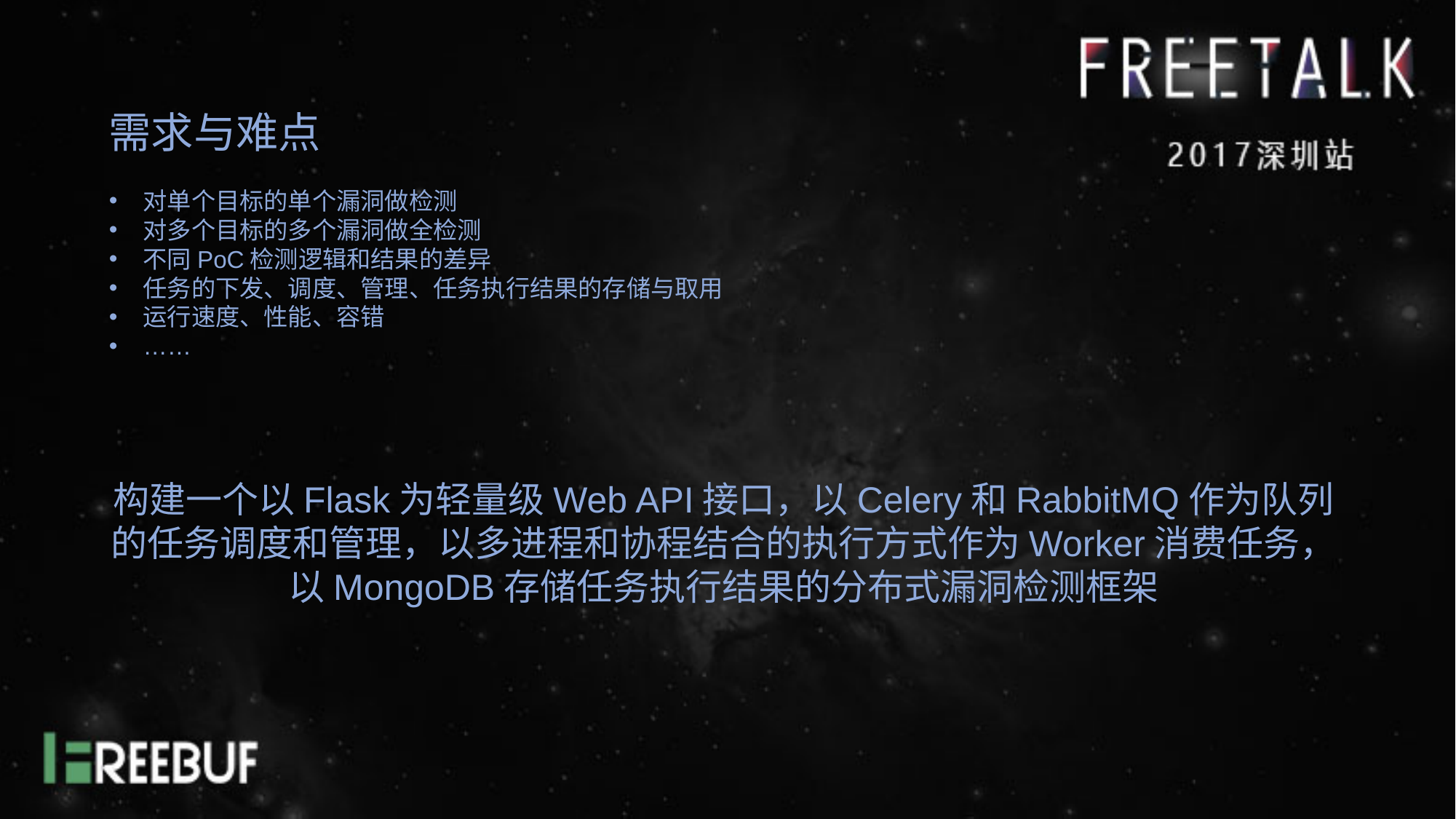

需求与难点

对单个目标的单个漏洞做检测
对多个目标的多个漏洞做全检测
不同PoC检测逻辑和结果的差异
任务的下发、调度、管理、任务执行结果的存储与取用
运行速度、性能、容错
……

构建一个以Flask为轻量级Web API接口，以Celery和RabbitMQ作为队列的任务调度和管理，以多进程和协程结合的执行方式作为Worker消费任务，以MongoDB存储任务执行结果的分布式漏洞检测框架